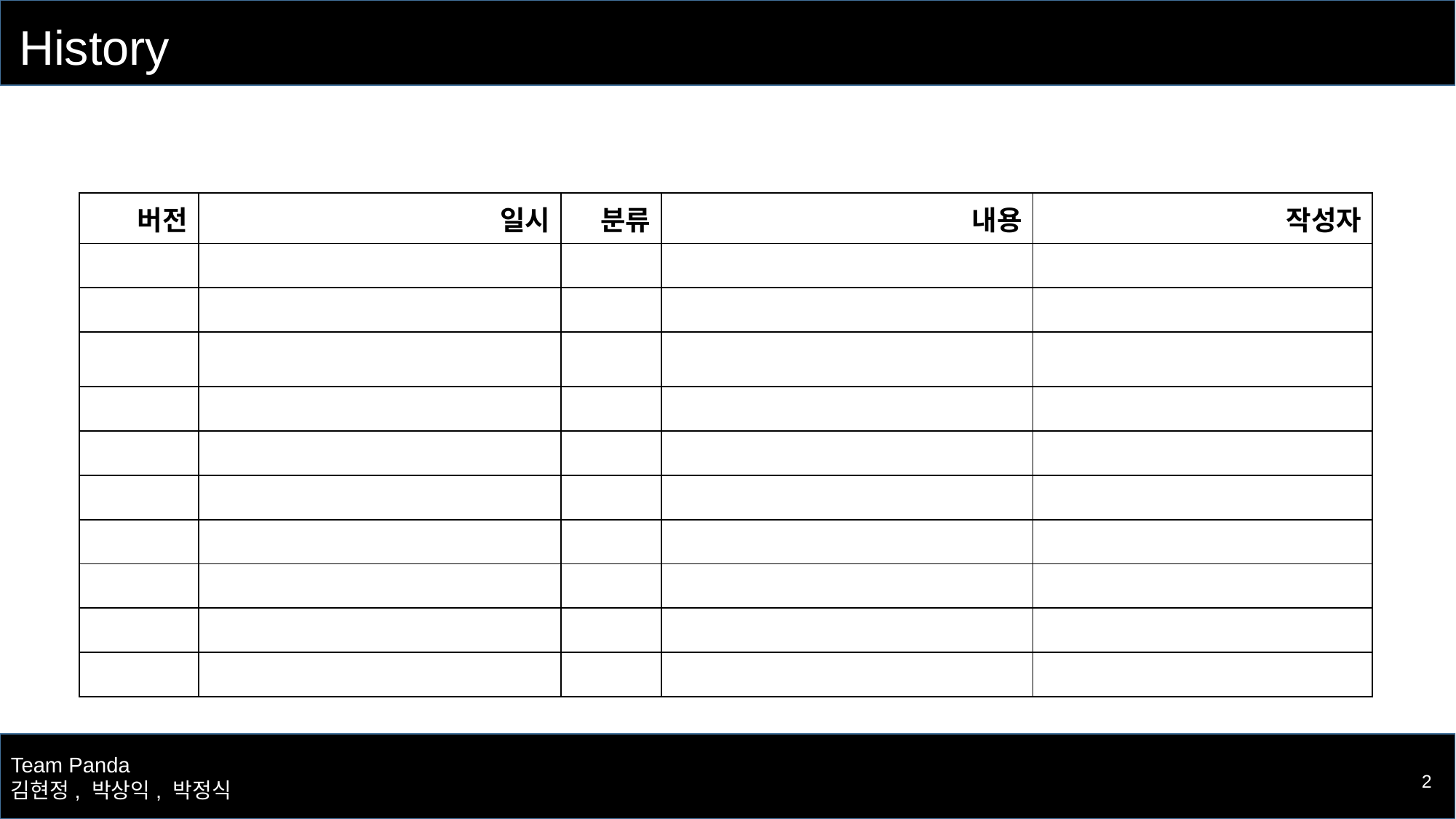

# History
| 버전 | 일시 | 분류 | 내용 | 작성자 |
| --- | --- | --- | --- | --- |
|  |  |  |  |  |
|  |  |  |  |  |
|  |  |  |  |  |
|  |  |  |  |  |
|  |  |  |  |  |
|  |  |  |  |  |
|  |  |  |  |  |
|  |  |  |  |  |
|  |  |  |  |  |
|  |  |  |  |  |